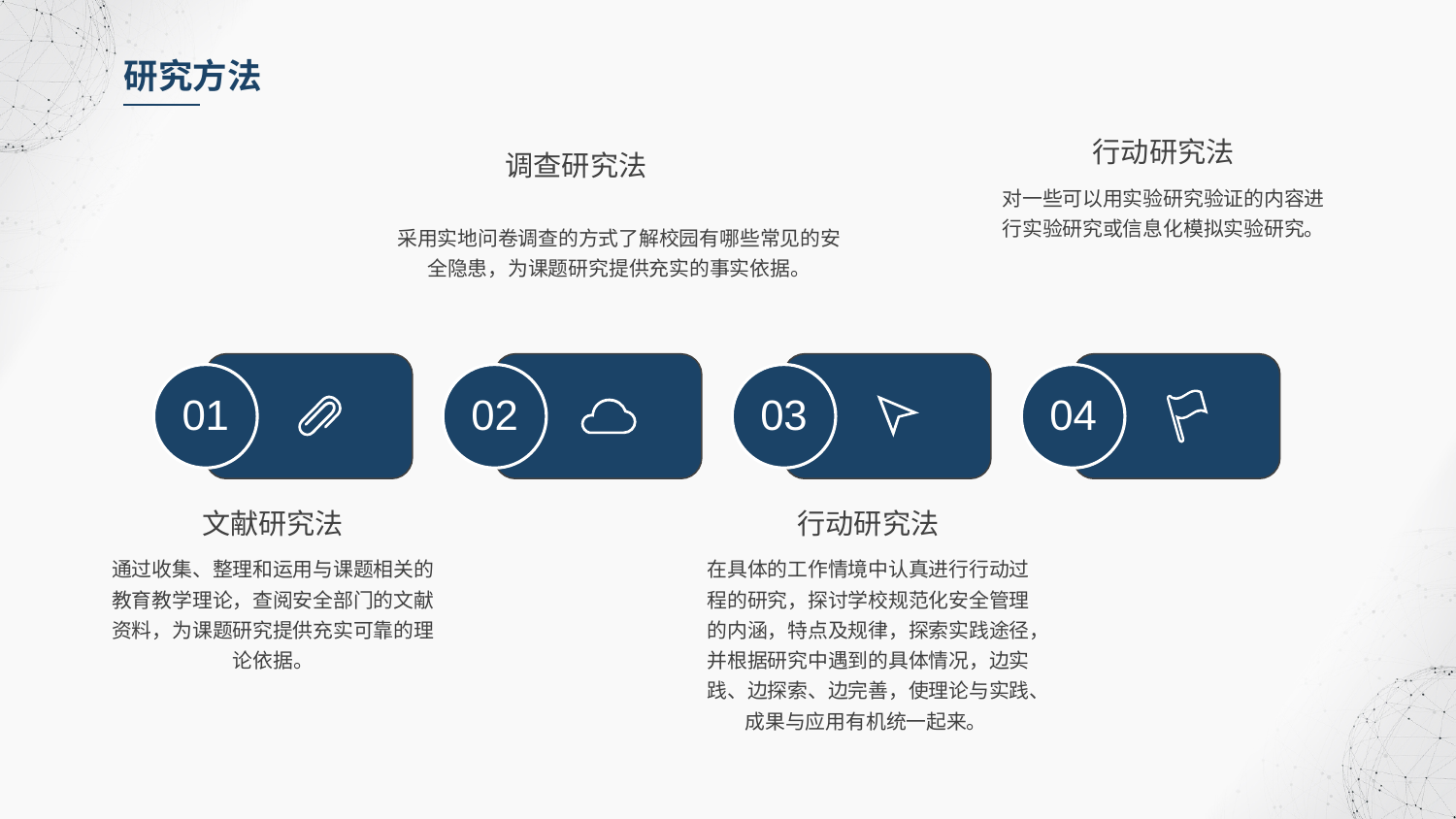

研究方法
行动研究法
调查研究法
对一些可以用实验研究验证的内容进行实验研究或信息化模拟实验研究。
采用实地问卷调查的方式了解校园有哪些常见的安全隐患，为课题研究提供充实的事实依据。

01

02

03

04

文献研究法
行动研究法
通过收集、整理和运用与课题相关的教育教学理论，查阅安全部门的文献资料，为课题研究提供充实可靠的理论依据。
在具体的工作情境中认真进行行动过程的研究，探讨学校规范化安全管理的内涵，特点及规律，探索实践途径，并根据研究中遇到的具体情况，边实践、边探索、边完善，使理论与实践、成果与应用有机统一起来。